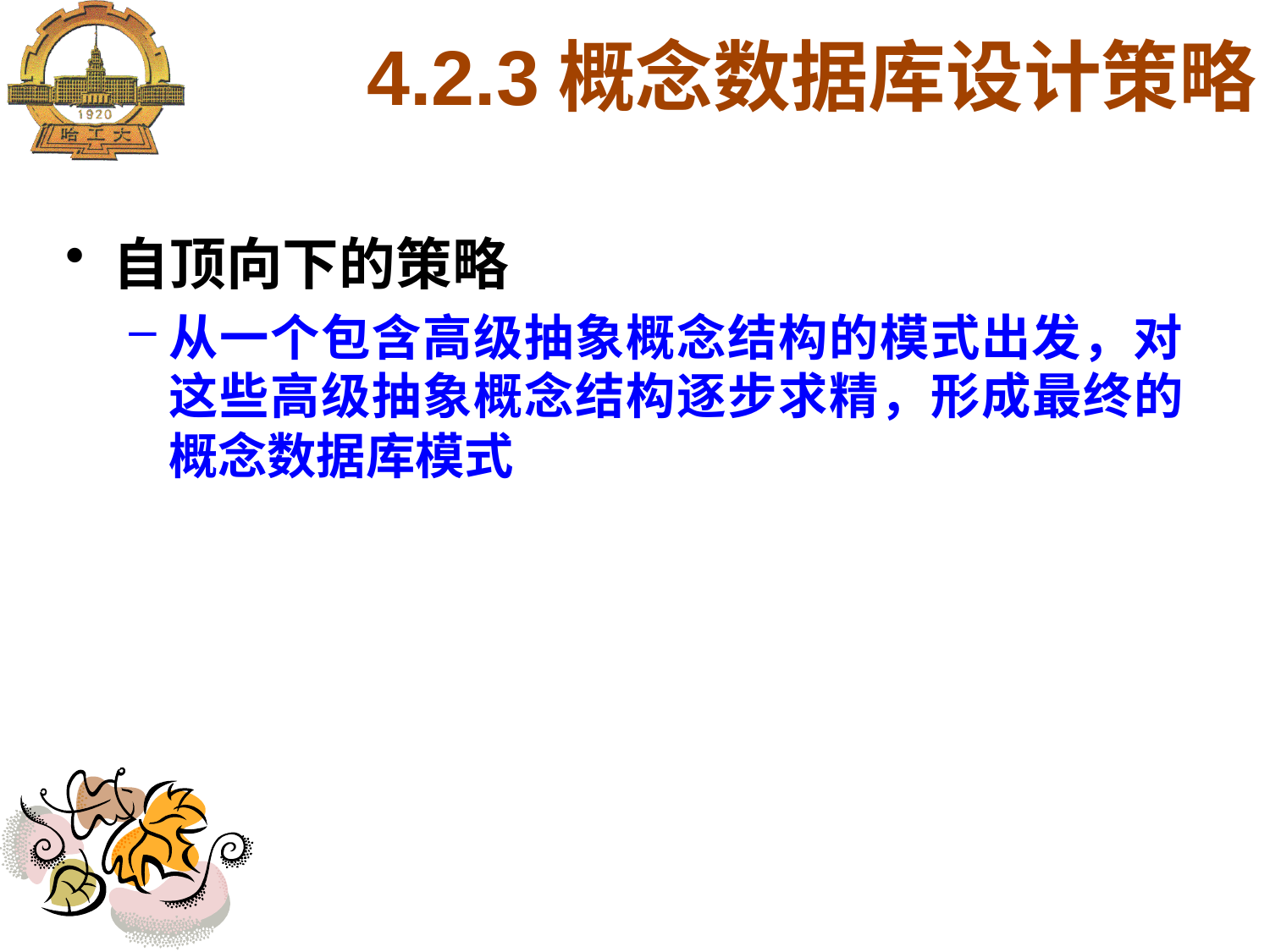

自顶向下的策略
从一个包含高级抽象概念结构的模式出发，对这些高级抽象概念结构逐步求精，形成最终的概念数据库模式
4.2.3概念数据库设计策略